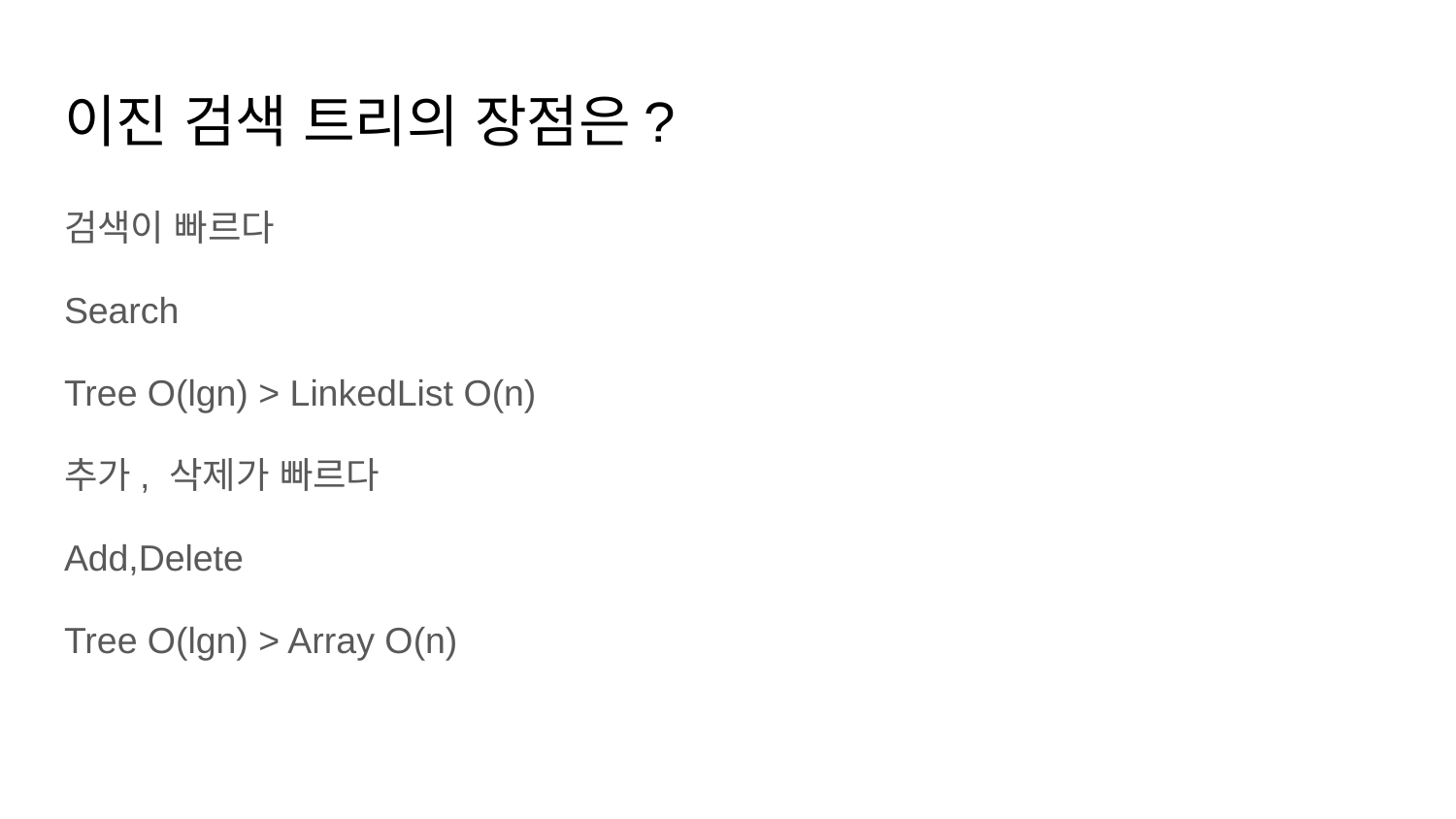

# 이진 검색 트리의 장점은?
검색이 빠르다
Search
Tree O(lgn) > LinkedList O(n)
추가, 삭제가 빠르다
Add,Delete
Tree O(lgn) > Array O(n)